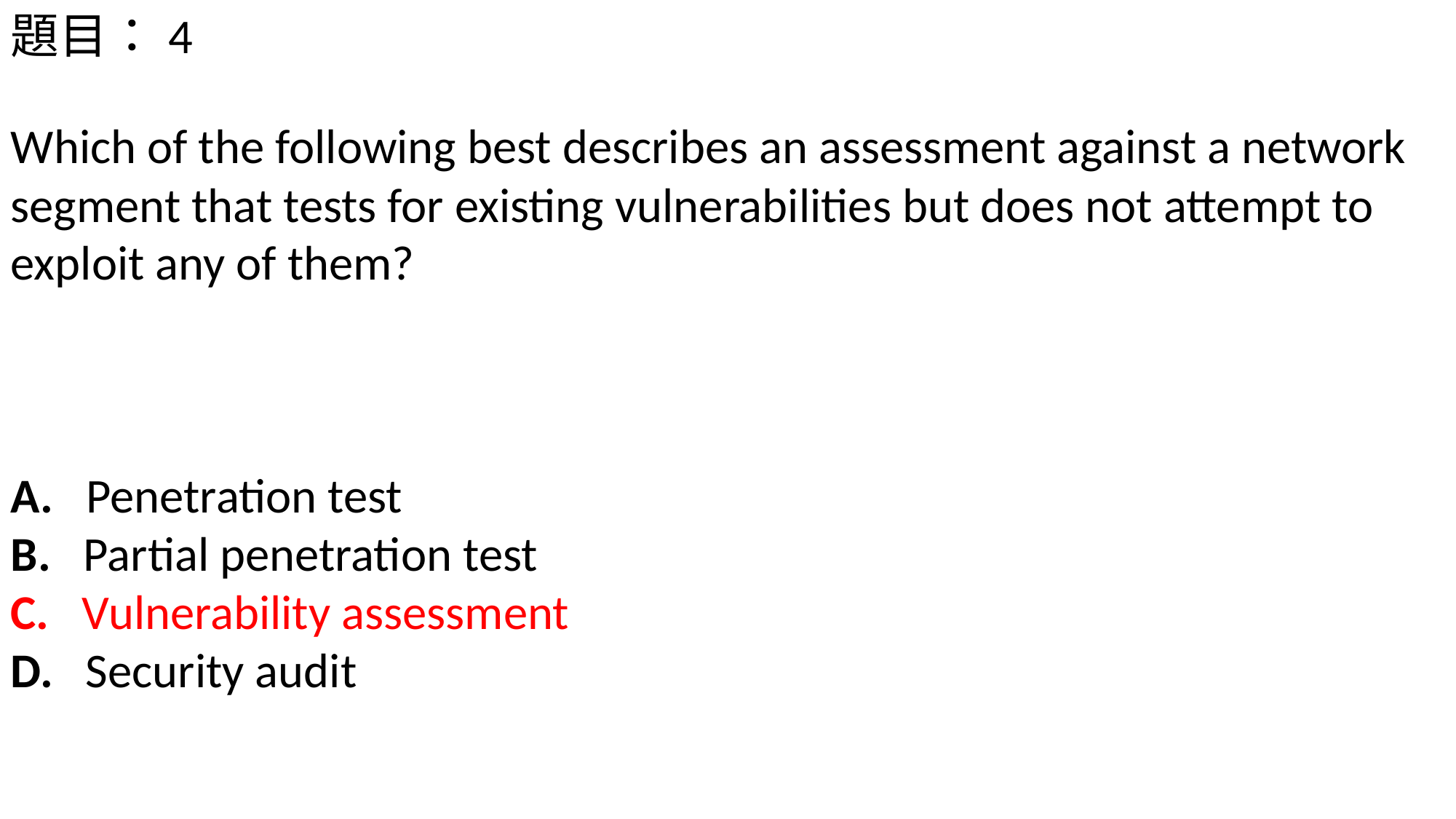

題目：4
Which of the following best describes an assessment against a network segment that tests for existing vulnerabilities but does not attempt to exploit any of them?

A.   Penetration test
B.   Partial penetration test
C.   Vulnerability assessment
D.   Security audit